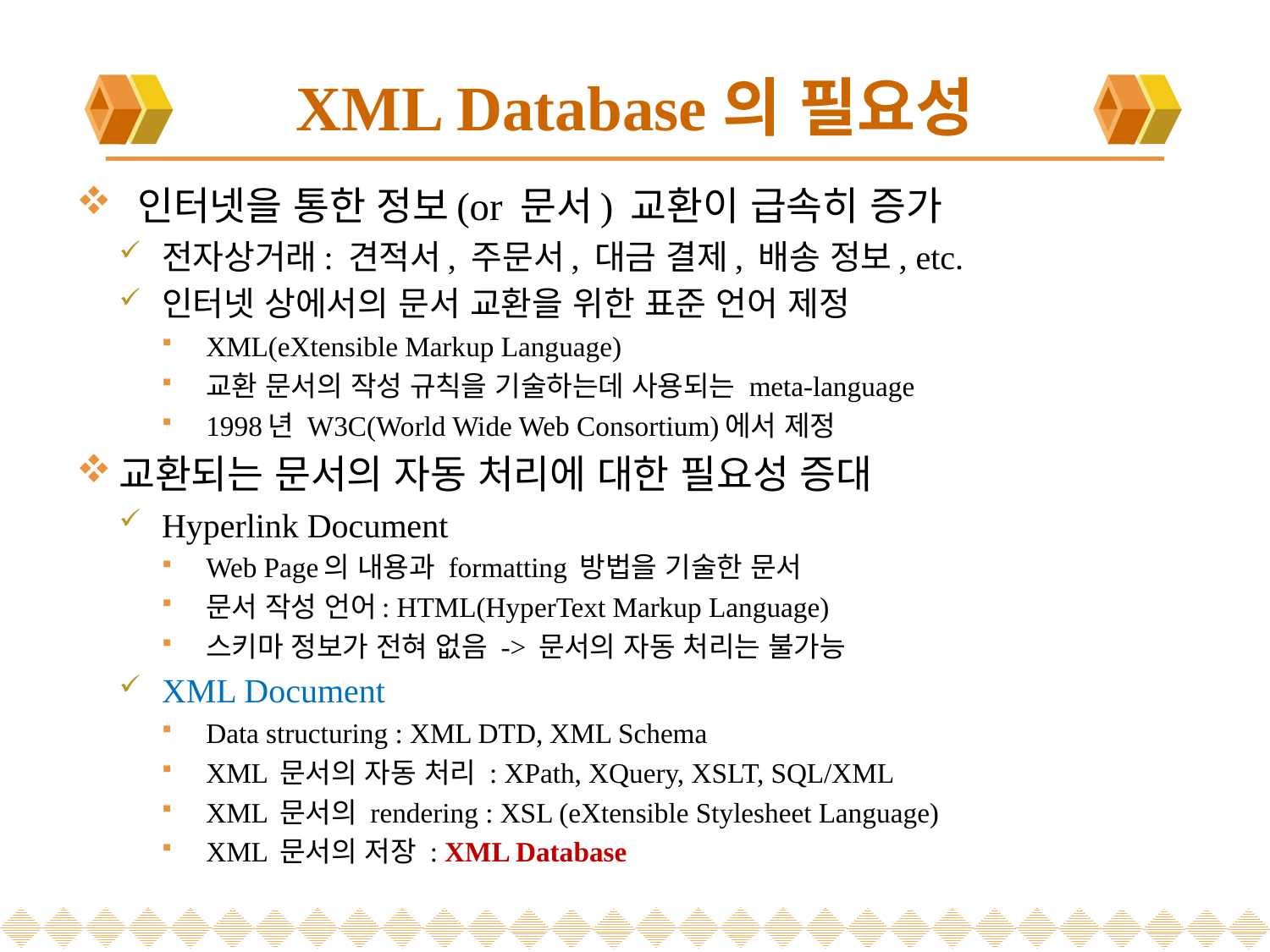

# XML Database의 필요성
 인터넷을 통한 정보(or 문서) 교환이 급속히 증가
전자상거래: 견적서, 주문서, 대금 결제, 배송 정보, etc.
인터넷 상에서의 문서 교환을 위한 표준 언어 제정
XML(eXtensible Markup Language)
교환 문서의 작성 규칙을 기술하는데 사용되는 meta-language
1998년 W3C(World Wide Web Consortium)에서 제정
교환되는 문서의 자동 처리에 대한 필요성 증대
Hyperlink Document
Web Page의 내용과 formatting 방법을 기술한 문서
문서 작성 언어: HTML(HyperText Markup Language)
스키마 정보가 전혀 없음 -> 문서의 자동 처리는 불가능
XML Document
Data structuring : XML DTD, XML Schema
XML 문서의 자동 처리 : XPath, XQuery, XSLT, SQL/XML
XML 문서의 rendering : XSL (eXtensible Stylesheet Language)
XML 문서의 저장 : XML Database